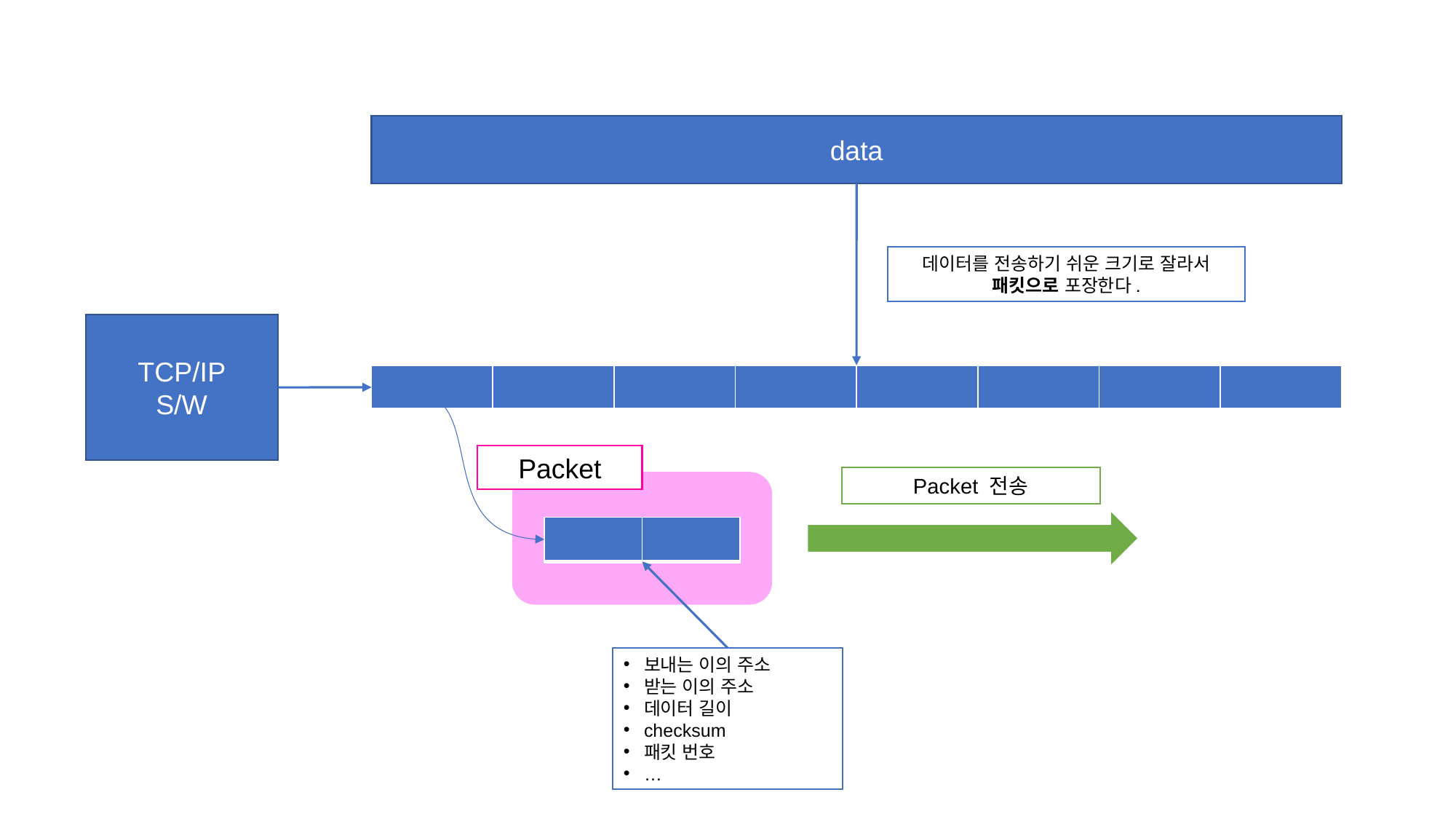

data
데이터를 전송하기 쉬운 크기로 잘라서 패킷으로 포장한다.
TCP/IP
S/W
|  |  |  |  |  |  |  |  |
| --- | --- | --- | --- | --- | --- | --- | --- |
Packet
Packet 전송

|  |  |
| --- | --- |
보내는 이의 주소
받는 이의 주소
데이터 길이
checksum
패킷 번호
…